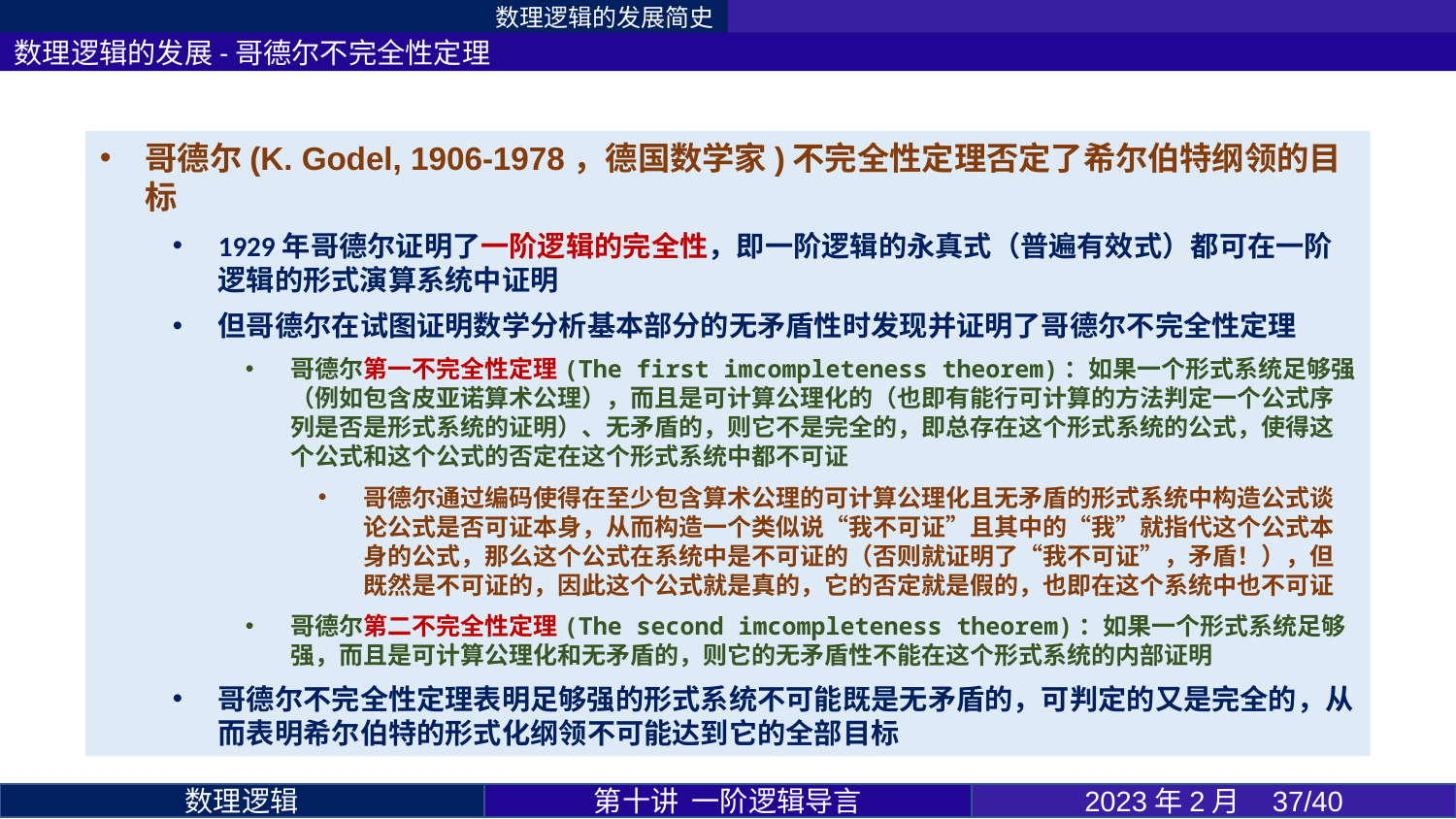

数理逻辑的发展简史
数理逻辑的发展-哥德尔不完全性定理
哥德尔(K. Godel, 1906-1978，德国数学家)不完全性定理否定了希尔伯特纲领的目标
1929年哥德尔证明了一阶逻辑的完全性，即一阶逻辑的永真式（普遍有效式）都可在一阶逻辑的形式演算系统中证明
但哥德尔在试图证明数学分析基本部分的无矛盾性时发现并证明了哥德尔不完全性定理
哥德尔第一不完全性定理(The first imcompleteness theorem)：如果一个形式系统足够强（例如包含皮亚诺算术公理），而且是可计算公理化的（也即有能行可计算的方法判定一个公式序列是否是形式系统的证明）、无矛盾的，则它不是完全的，即总存在这个形式系统的公式，使得这个公式和这个公式的否定在这个形式系统中都不可证
哥德尔通过编码使得在至少包含算术公理的可计算公理化且无矛盾的形式系统中构造公式谈论公式是否可证本身，从而构造一个类似说“我不可证”且其中的“我”就指代这个公式本身的公式，那么这个公式在系统中是不可证的（否则就证明了“我不可证”，矛盾！），但既然是不可证的，因此这个公式就是真的，它的否定就是假的，也即在这个系统中也不可证
哥德尔第二不完全性定理(The second imcompleteness theorem)：如果一个形式系统足够强，而且是可计算公理化和无矛盾的，则它的无矛盾性不能在这个形式系统的内部证明
哥德尔不完全性定理表明足够强的形式系统不可能既是无矛盾的，可判定的又是完全的，从而表明希尔伯特的形式化纲领不可能达到它的全部目标
第十讲  一阶逻辑导言
2023年2月    37/40
数理逻辑